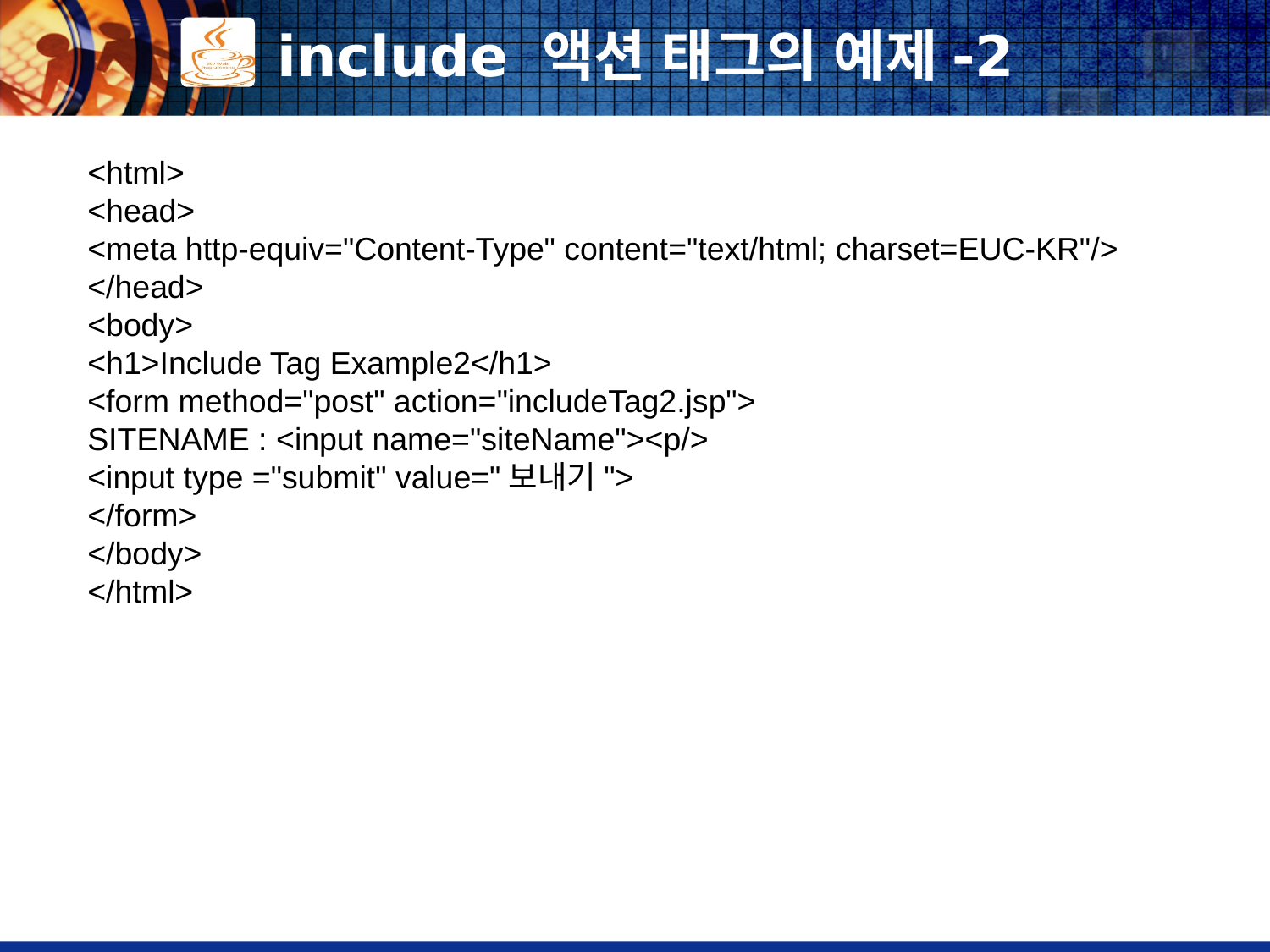

# include 액션 태그의 예제-2
<html>
<head>
<meta http-equiv="Content-Type" content="text/html; charset=EUC-KR"/>
</head>
<body>
<h1>Include Tag Example2</h1>
<form method="post" action="includeTag2.jsp">
SITENAME : <input name="siteName"><p/>
<input type ="submit" value="보내기">
</form>
</body>
</html>